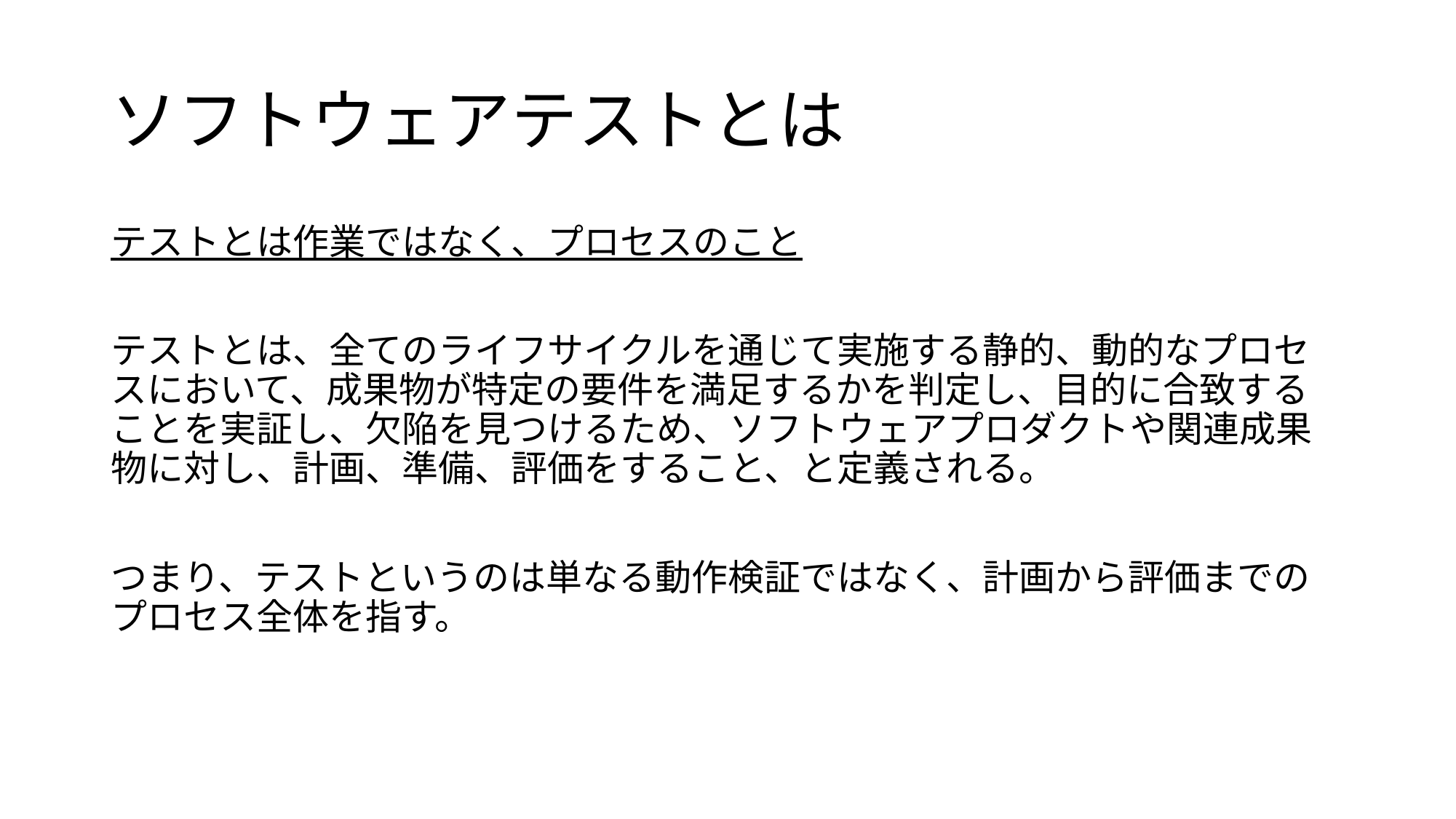

# ソフトウェアテストとは
テストとは作業ではなく、プロセスのこと

テストとは、全てのライフサイクルを通じて実施する静的、動的なプロセスにおいて、成果物が特定の要件を満足するかを判定し、目的に合致することを実証し、欠陥を見つけるため、ソフトウェアプロダクトや関連成果物に対し、計画、準備、評価をすること、と定義される。

つまり、テストというのは単なる動作検証ではなく、計画から評価までのプロセス全体を指す。